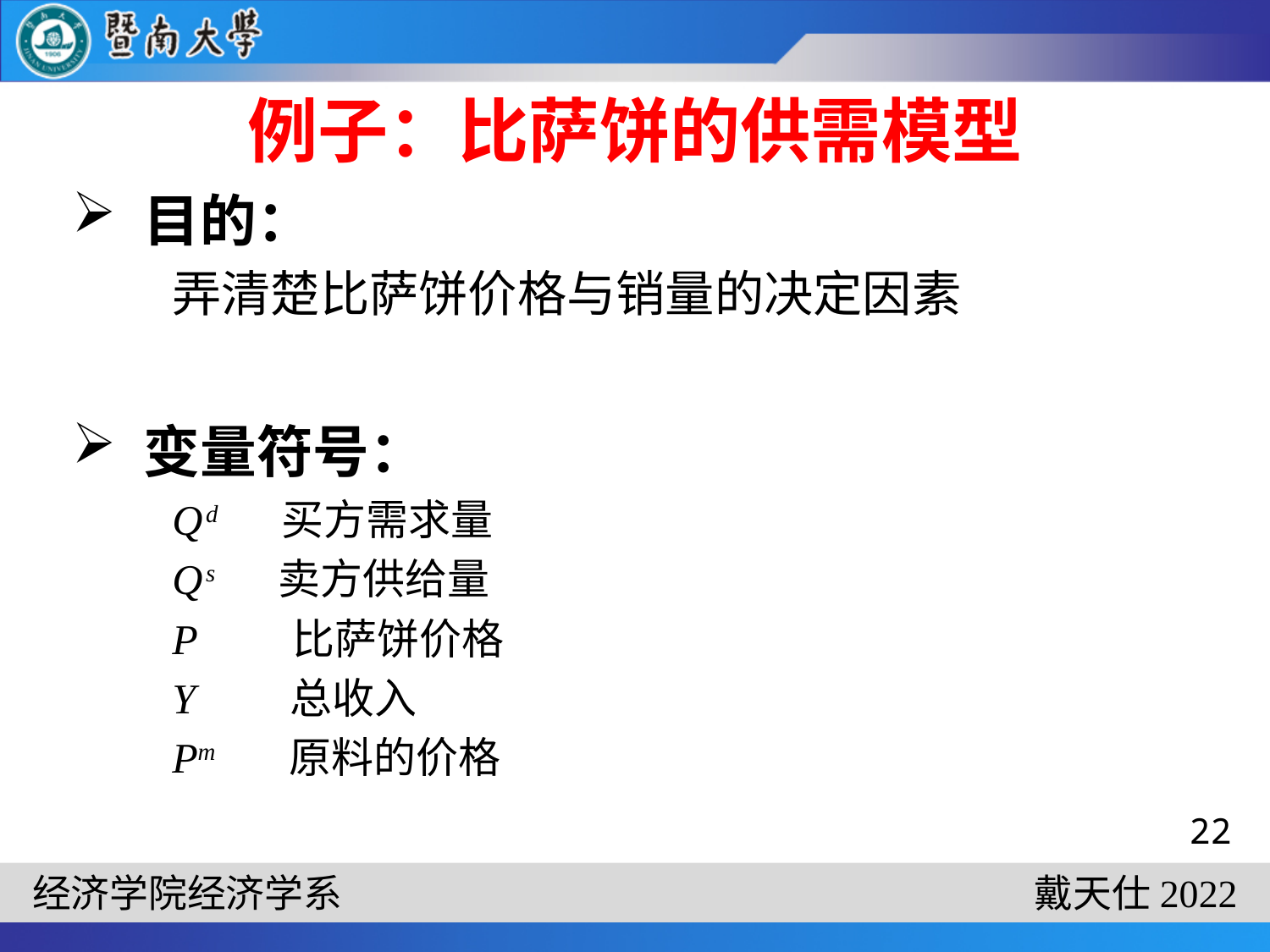

# 例子：比萨饼的供需模型
目的：
弄清楚比萨饼价格与销量的决定因素

变量符号：
Q d     买方需求量
Q s     卖方供给量
P        比萨饼价格
Y        总收入
Pm      原料的价格
22